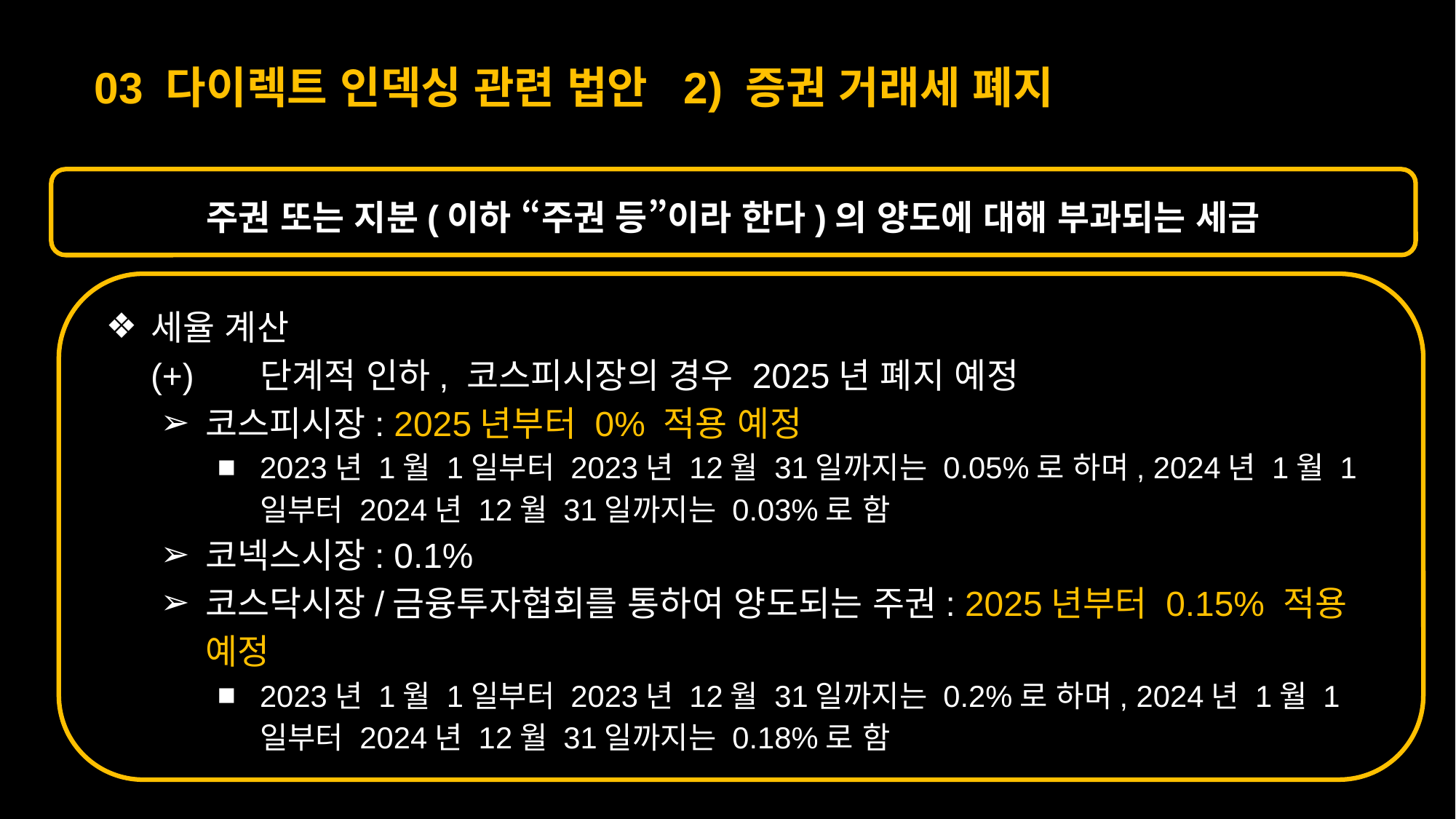

03 다이렉트 인덱싱 관련 법안  2) 증권 거래세 폐지

주권 또는 지분(이하 “주권 등”이라 한다)의 양도에 대해 부과되는 세금

세율 계산
(+)	단계적 인하, 코스피시장의 경우 2025년 폐지 예정
코스피시장: 2025년부터 0% 적용 예정
2023년 1월 1일부터 2023년 12월 31일까지는 0.05%로 하며, 2024년 1월 1일부터 2024년 12월 31일까지는 0.03%로 함
코넥스시장: 0.1%
코스닥시장/금융투자협회를 통하여 양도되는 주권: 2025년부터 0.15% 적용 예정
2023년 1월 1일부터 2023년 12월 31일까지는 0.2%로 하며, 2024년 1월 1일부터 2024년 12월 31일까지는 0.18%로 함